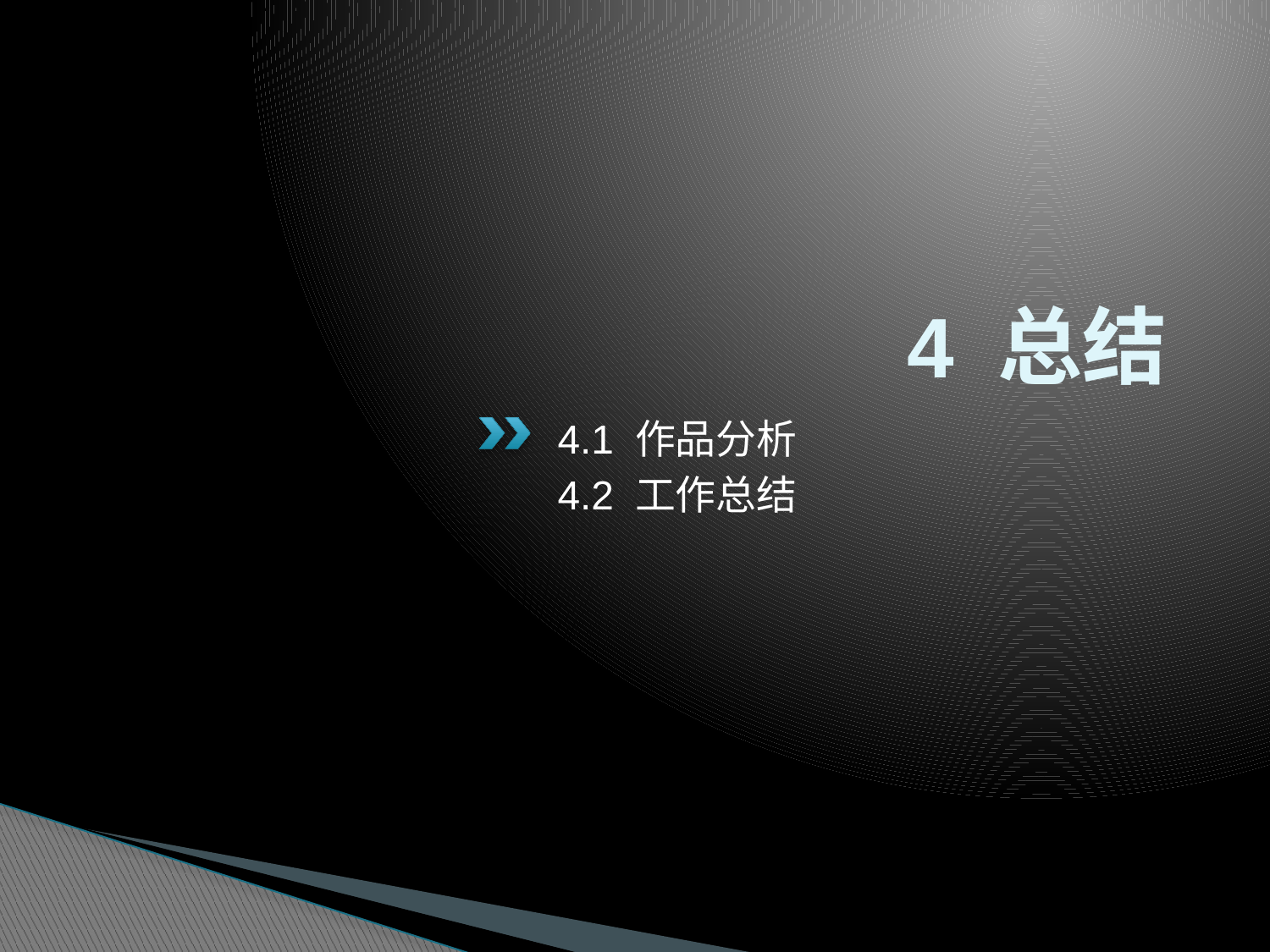

# 4 总结
4.1 作品分析
4.2 工作总结